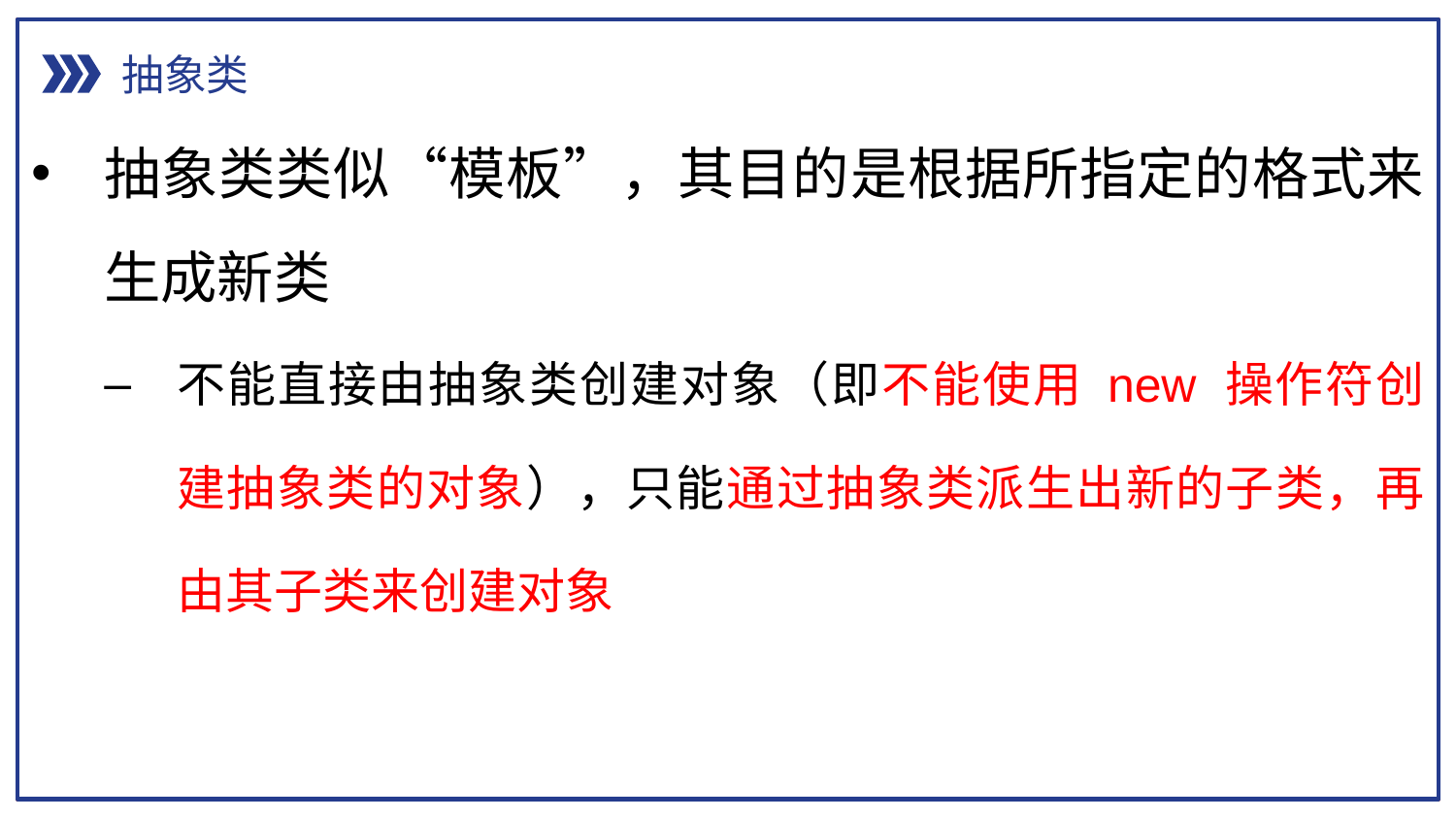

抽象类

抽象类类似“模板”，其目的是根据所指定的格式来生成新类
不能直接由抽象类创建对象（即不能使用 new 操作符创建抽象类的对象），只能通过抽象类派生出新的子类，再由其子类来创建对象